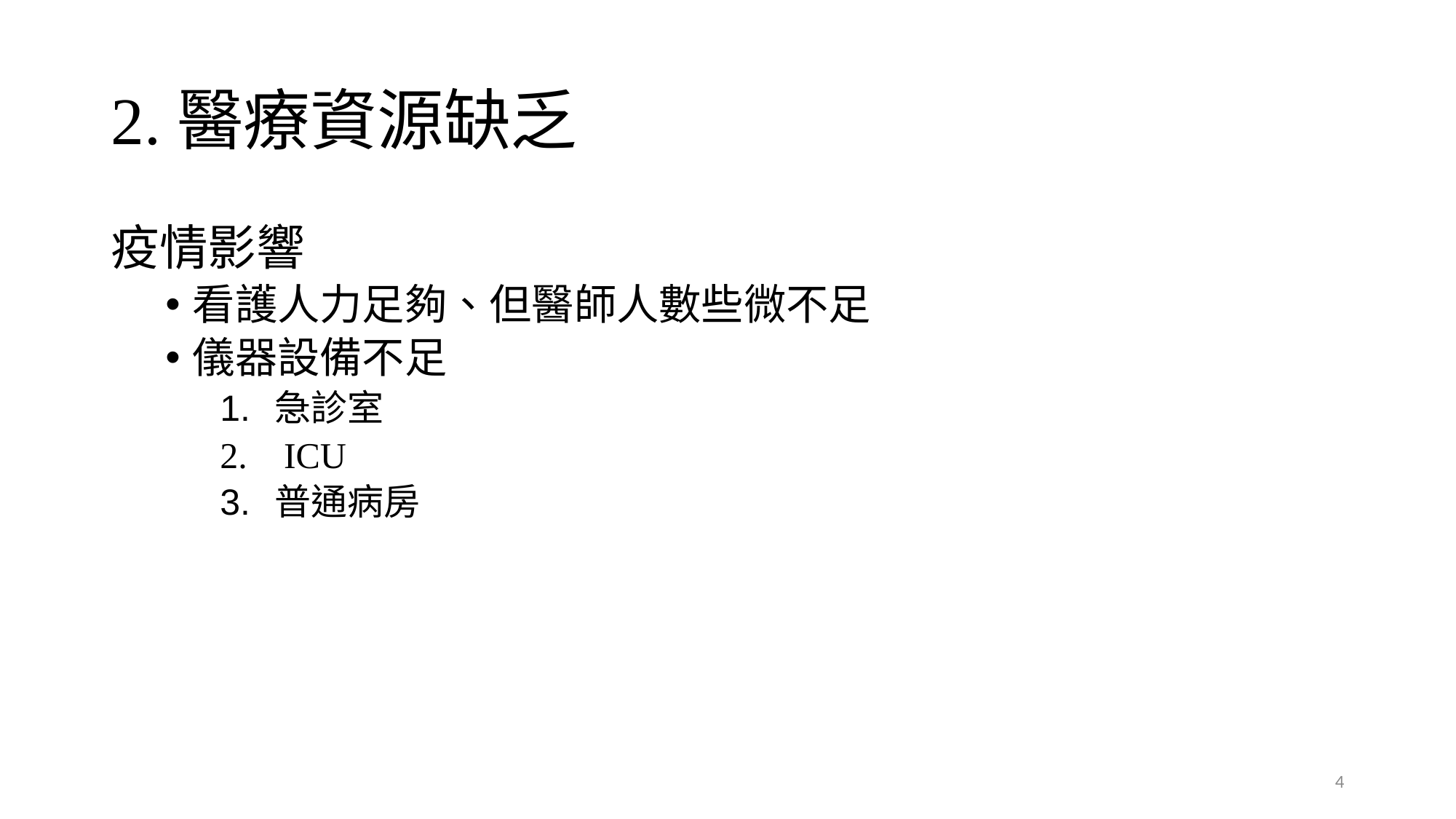

# 2.醫療資源缺乏
疫情影響
看護人力足夠、但醫師人數些微不足
儀器設備不足
急診室
 ICU
普通病房

4